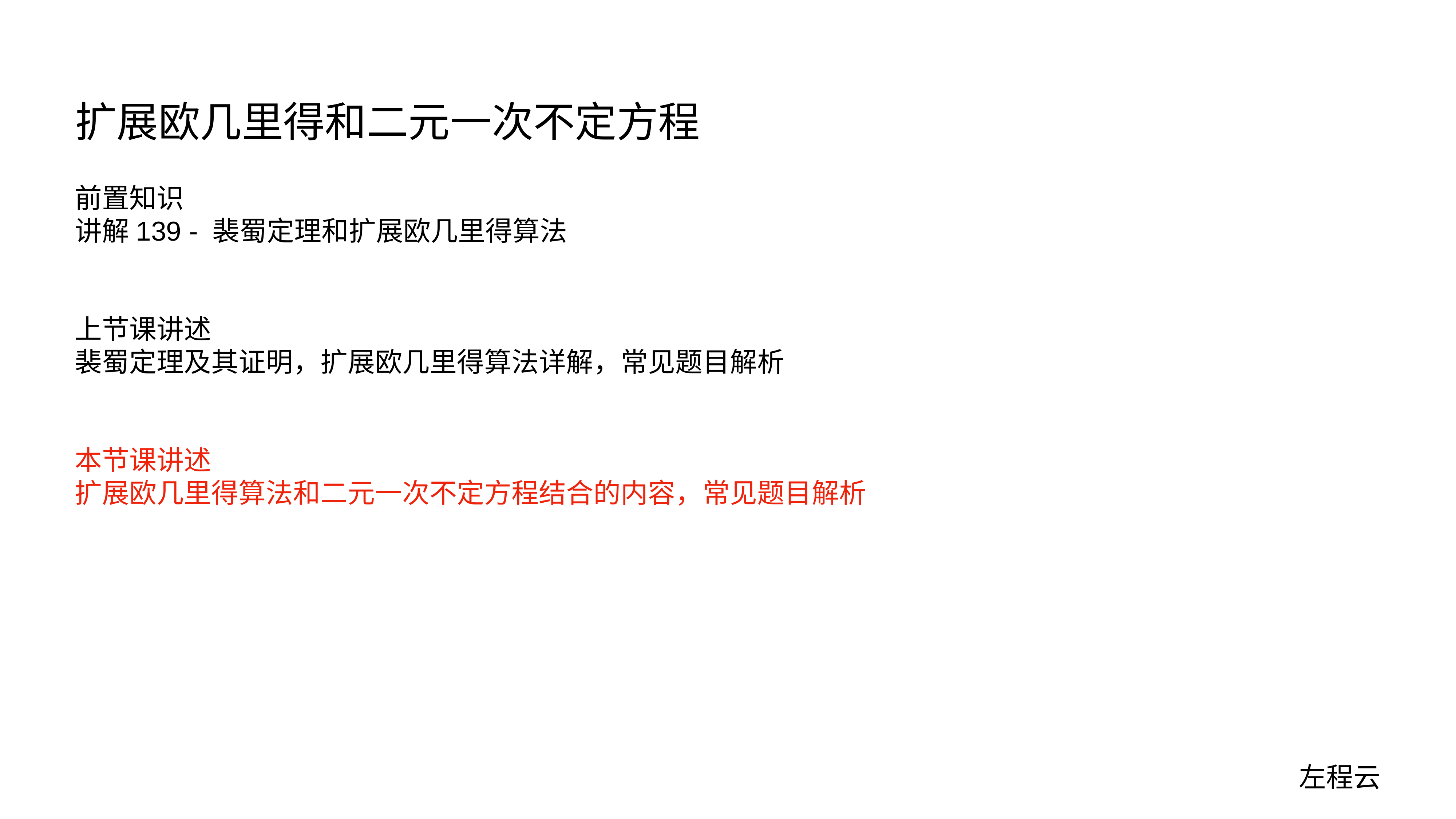

# 扩展欧几里得和二元一次不定方程
前置知识
讲解139 - 裴蜀定理和扩展欧几里得算法

上节课讲述
裴蜀定理及其证明，扩展欧几里得算法详解，常见题目解析

本节课讲述
扩展欧几里得算法和二元一次不定方程结合的内容，常见题目解析
左程云